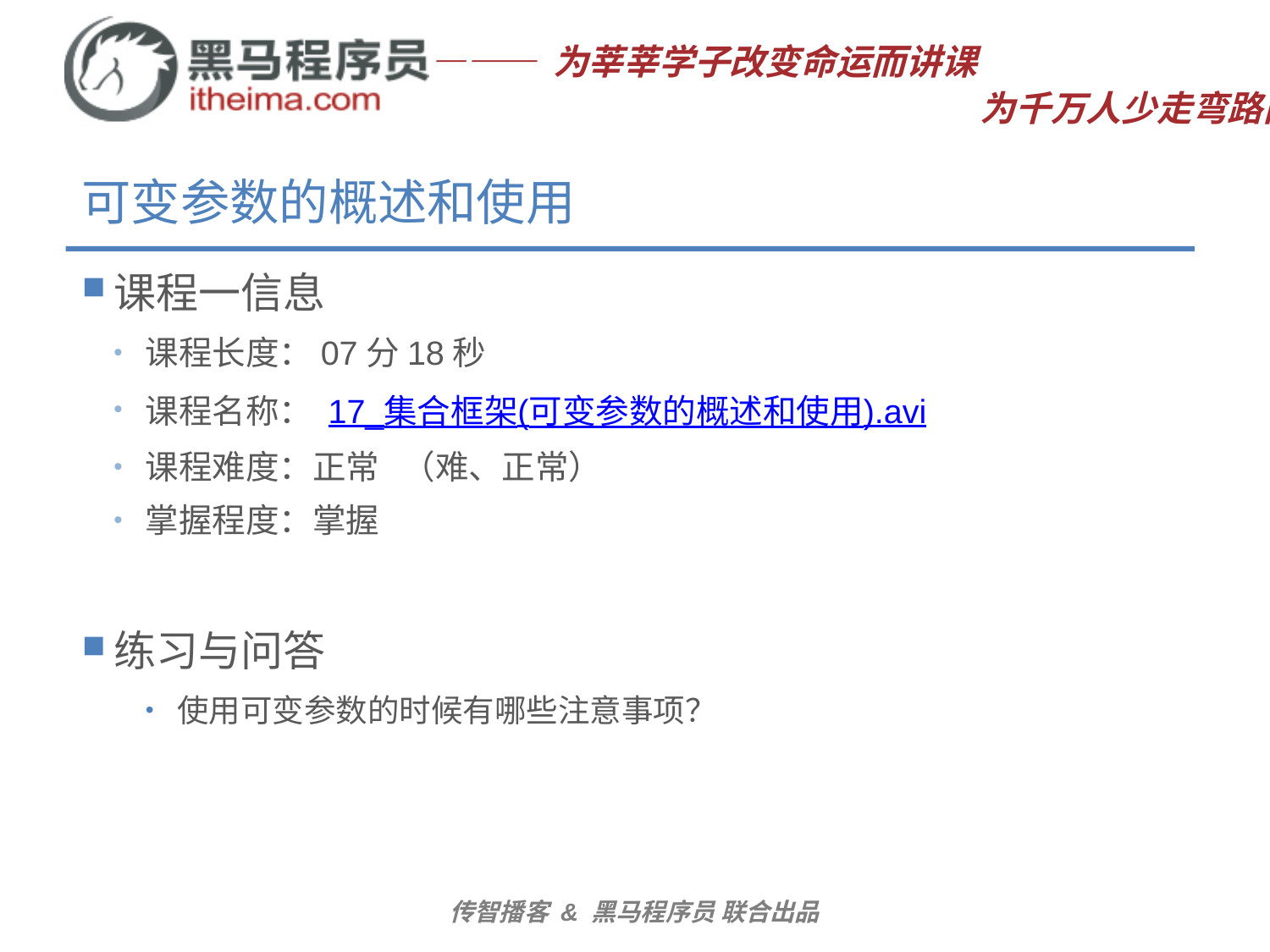

# 可变参数的概述和使用
课程一信息
课程长度：07分18秒
课程名称： 17_集合框架(可变参数的概述和使用).avi
课程难度：正常   （难、正常）
掌握程度：掌握

练习与问答
使用可变参数的时候有哪些注意事项？